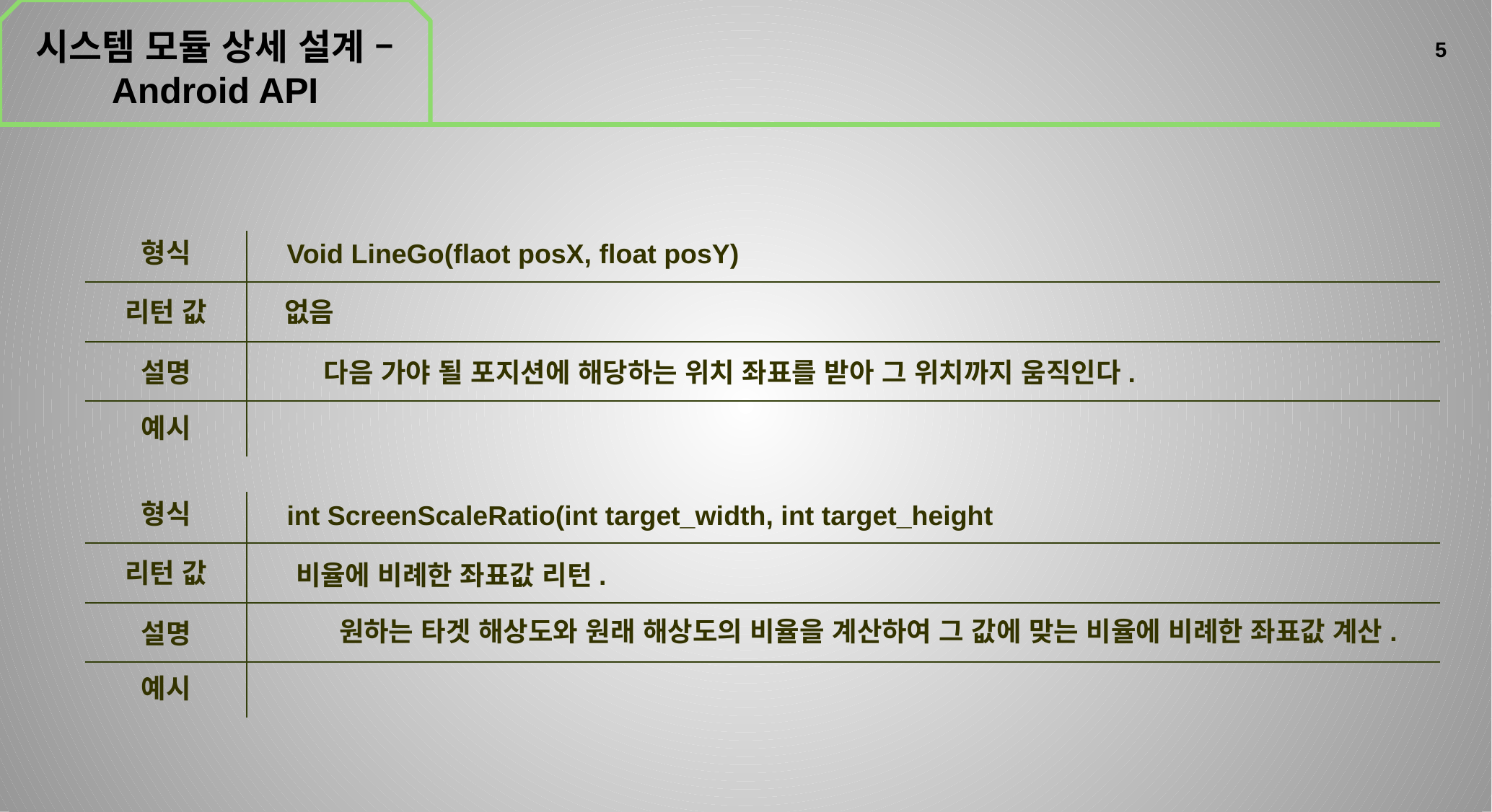

시스템 모듈 상세 설계 – Android API
5
형식
리턴 값
설명
예시
Void LineGo(flaot posX, float posY)
없음
다음 가야 될 포지션에 해당하는 위치 좌표를 받아 그 위치까지 움직인다.
형식
리턴 값
설명
예시
int ScreenScaleRatio(int target_width, int target_height
비율에 비례한 좌표값 리턴.
원하는 타겟 해상도와 원래 해상도의 비율을 계산하여 그 값에 맞는 비율에 비례한 좌표값 계산.